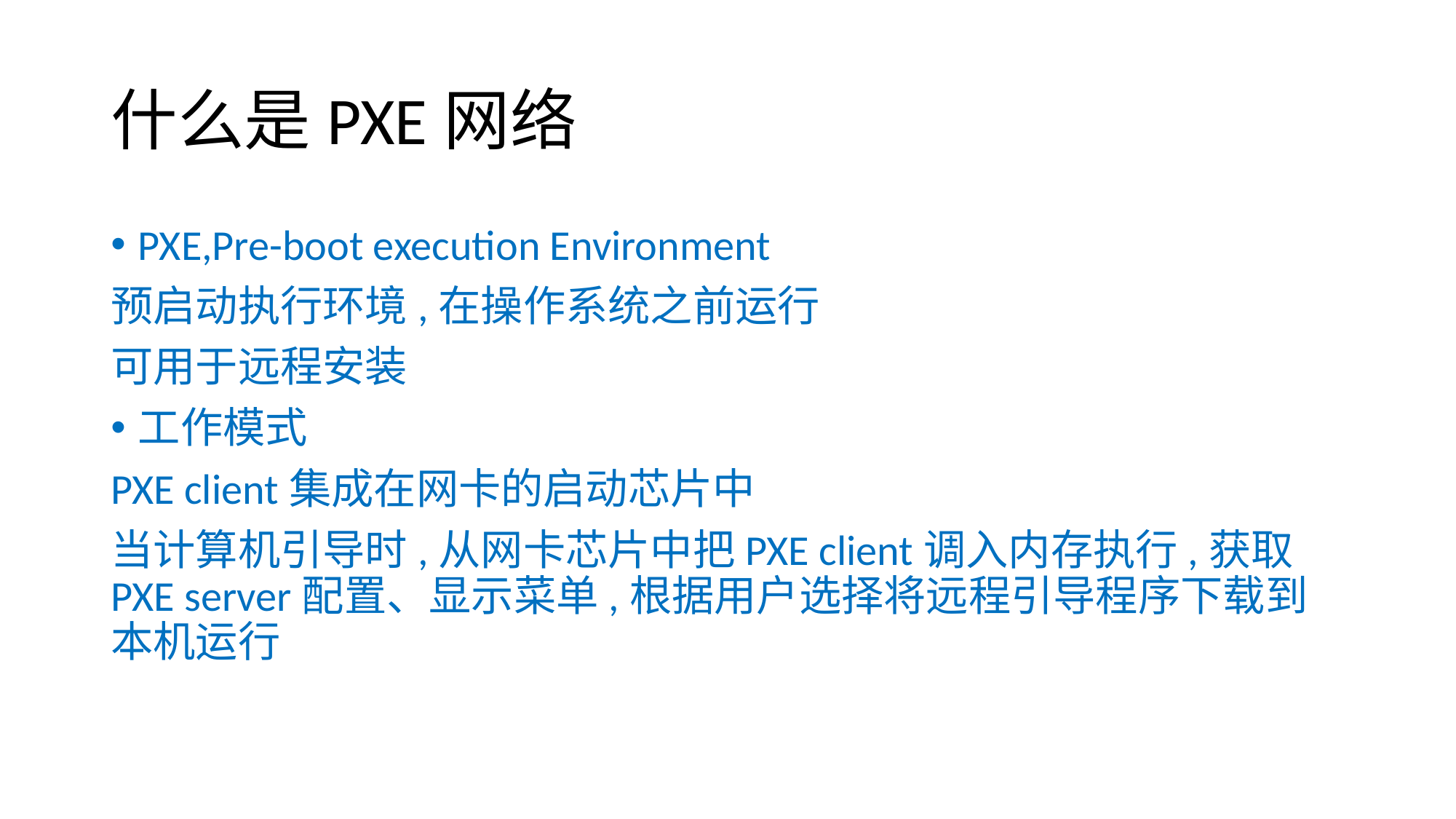

# 什么是PXE网络
PXE,Pre-boot execution Environment
预启动执行环境,在操作系统之前运行
可用于远程安装
工作模式
PXE client集成在网卡的启动芯片中
当计算机引导时,从网卡芯片中把PXE client调入内存执行,获取      PXE server配置、显示菜单,根据用户选择将远程引导程序下载到本机运行